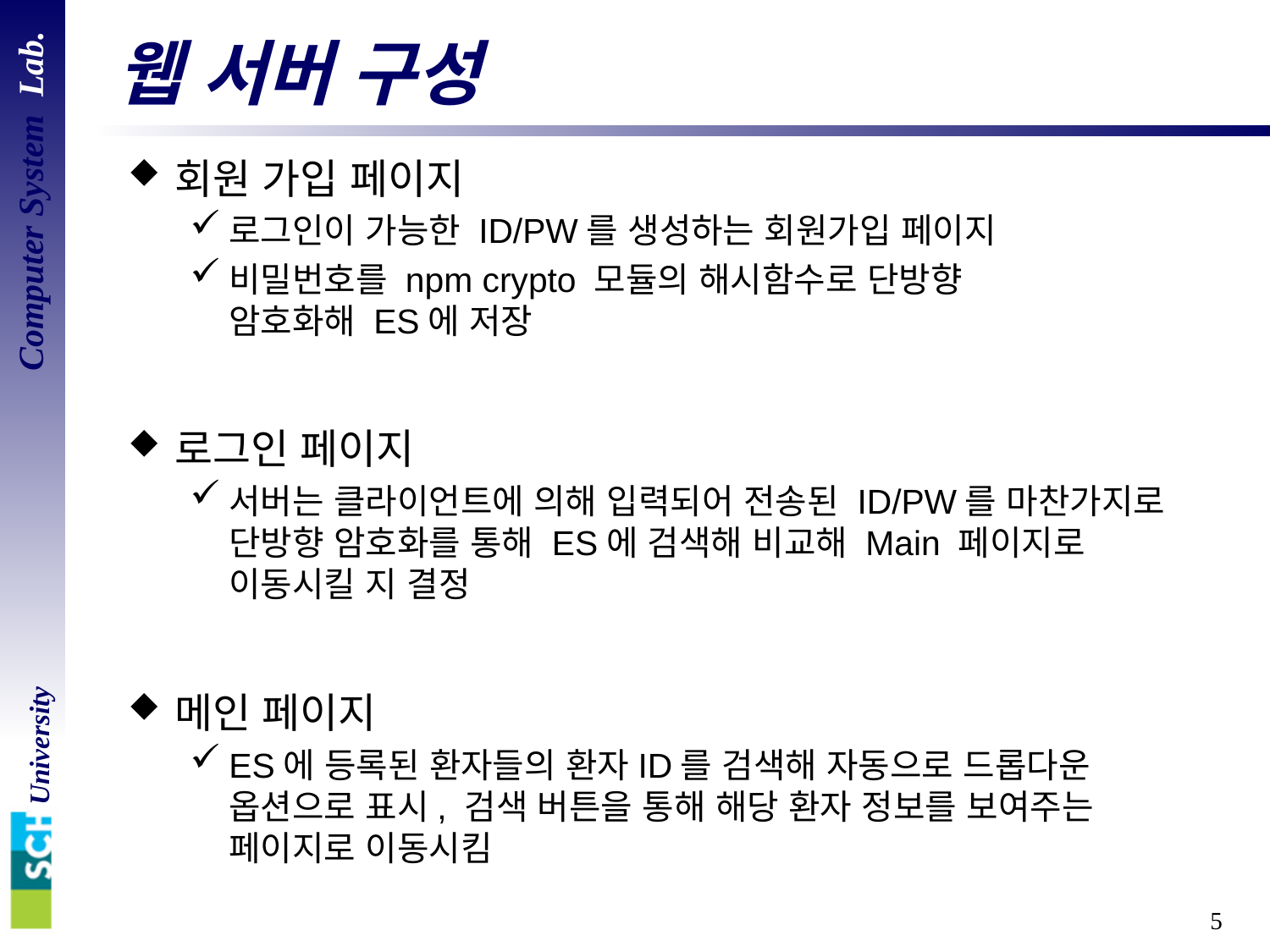

# 웹 서버 구성
회원 가입 페이지
로그인이 가능한 ID/PW를 생성하는 회원가입 페이지
비밀번호를 npm crypto 모듈의 해시함수로 단방향
암호화해 ES에 저장

로그인 페이지
서버는 클라이언트에 의해 입력되어 전송된 ID/PW를 마찬가지로 단방향 암호화를 통해 ES에 검색해 비교해 Main 페이지로 이동시킬 지 결정

메인 페이지
ES에 등록된 환자들의 환자ID를 검색해 자동으로 드롭다운
옵션으로 표시, 검색 버튼을 통해 해당 환자 정보를 보여주는 페이지로 이동시킴